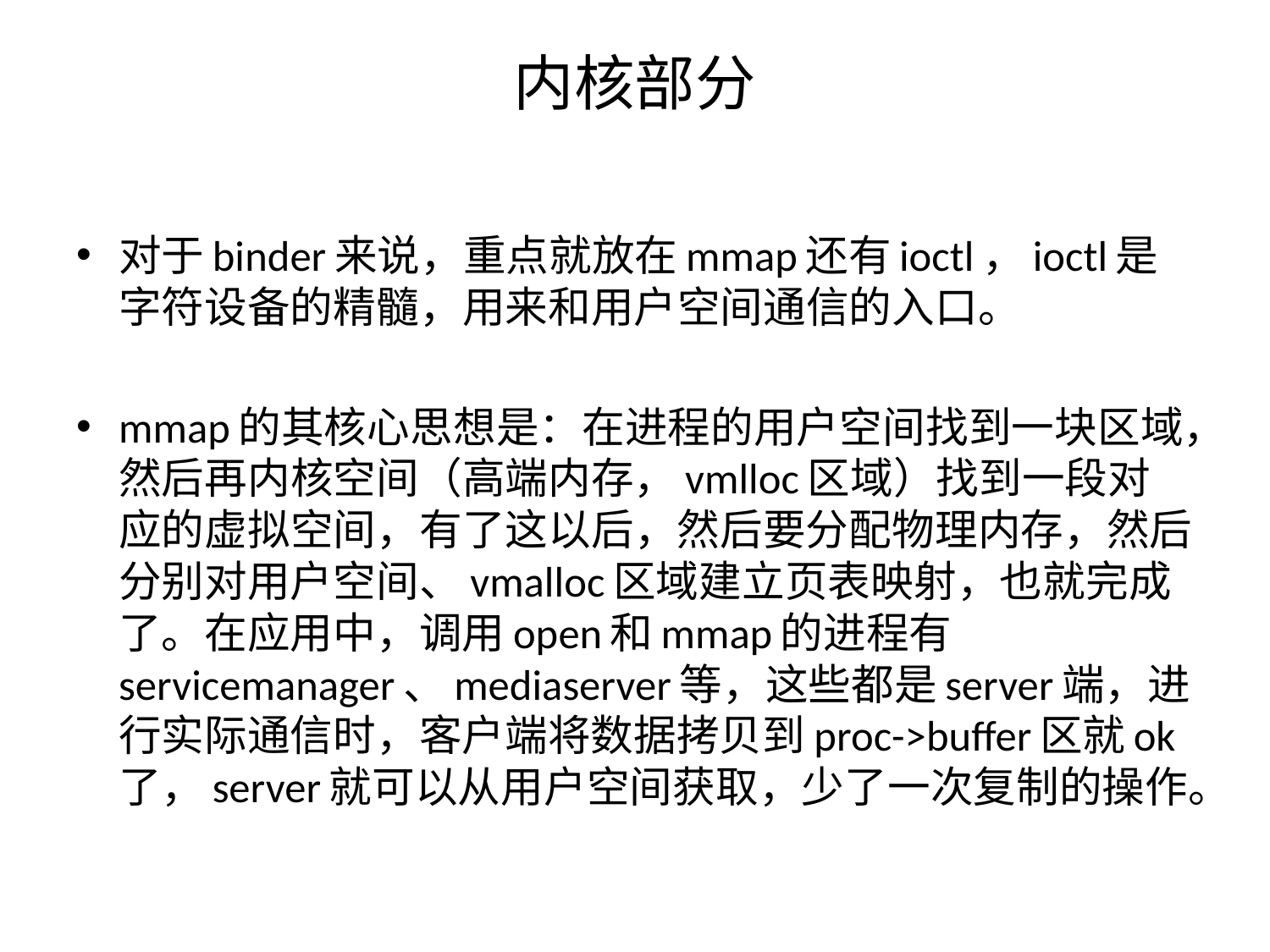

# 内核部分
对于binder来说，重点就放在mmap还有ioctl，ioctl是字符设备的精髓，用来和用户空间通信的入口。

mmap的其核心思想是：在进程的用户空间找到一块区域，然后再内核空间（高端内存，vmlloc区域）找到一段对应的虚拟空间，有了这以后，然后要分配物理内存，然后分别对用户空间、vmalloc区域建立页表映射，也就完成了。在应用中，调用open和mmap的进程有servicemanager、mediaserver等，这些都是server端，进行实际通信时，客户端将数据拷贝到proc->buffer区就ok了，server就可以从用户空间获取，少了一次复制的操作。